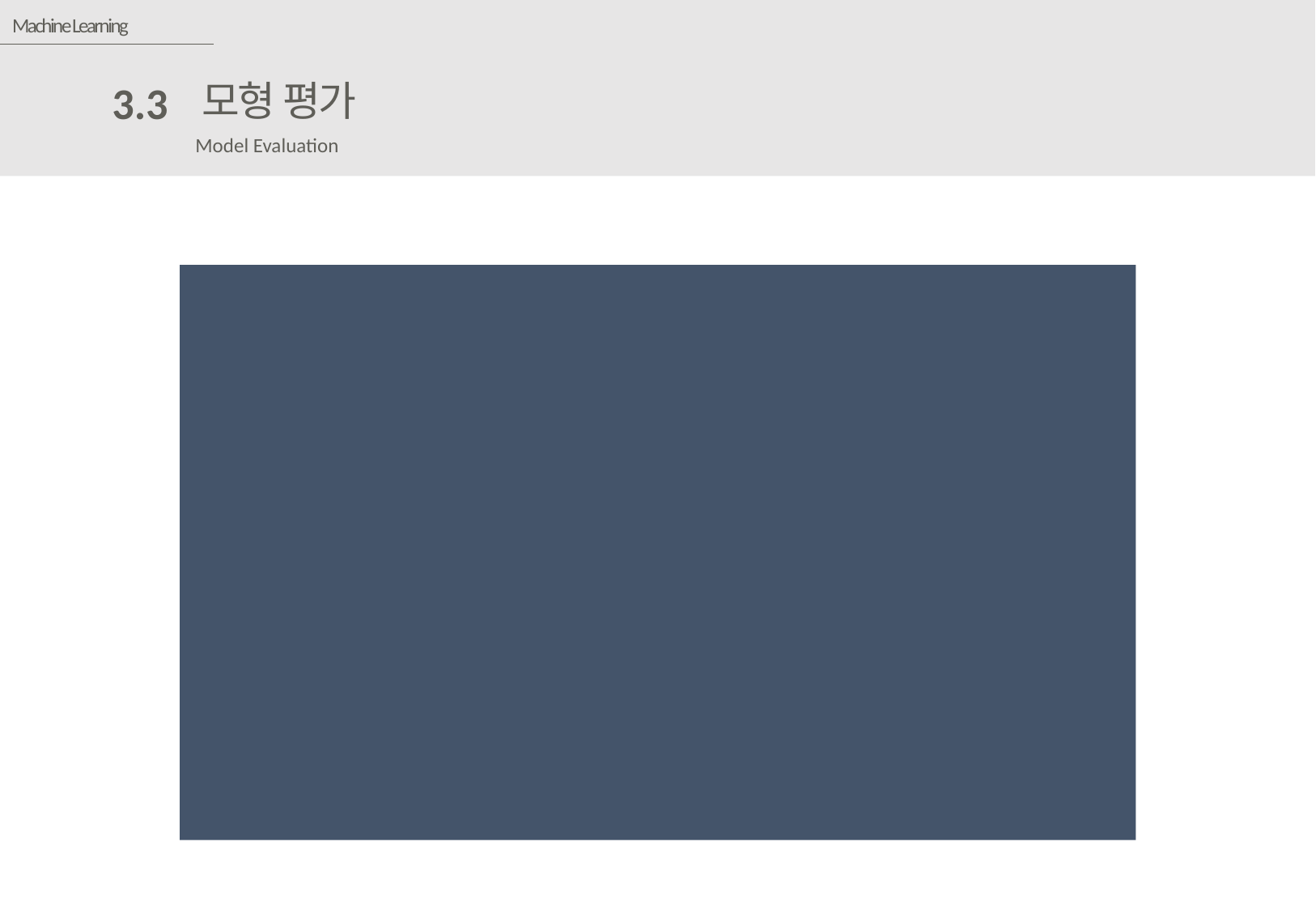

Machine Learning
모형 평가
3.3
Model Evaluation